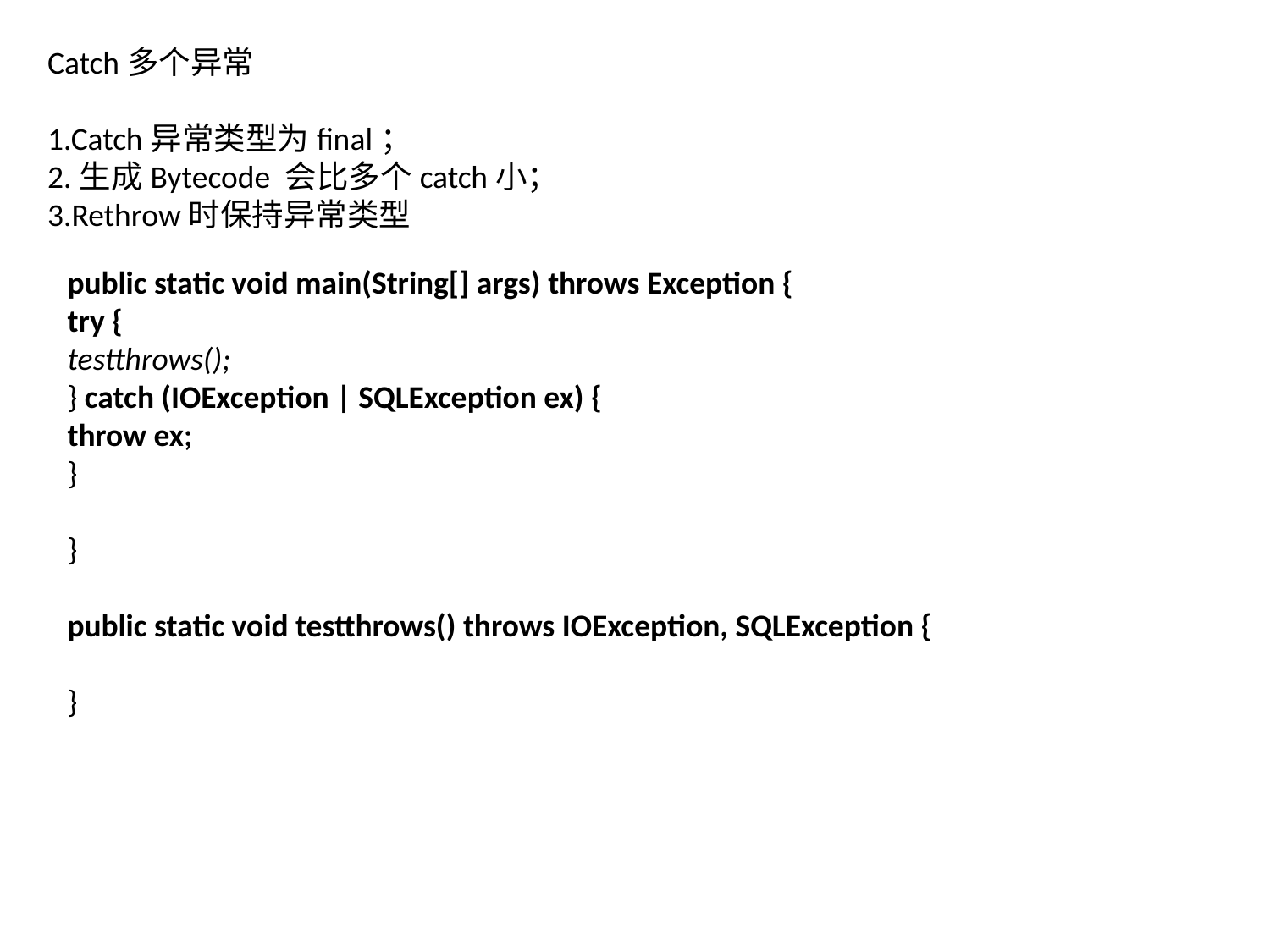

Catch多个异常

1.Catch异常类型为final；
2.生成Bytecode 会比多个catch小；
3.Rethrow时保持异常类型
public static void main(String[] args) throws Exception {
try {
testthrows();
} catch (IOException | SQLException ex) {
throw ex;
}

}

public static void testthrows() throws IOException, SQLException {

}